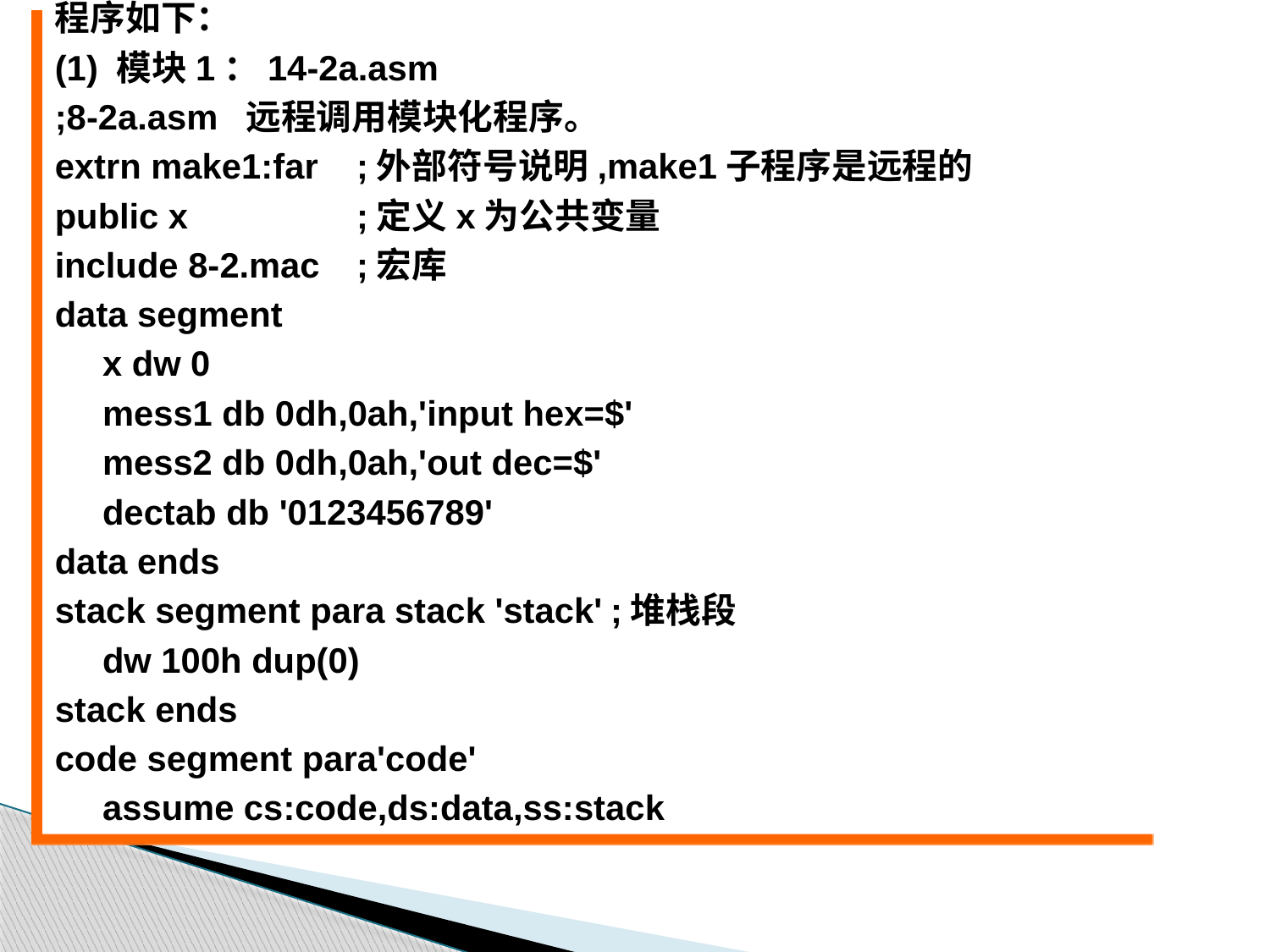

程序如下：
(1) 模块1：14-2a.asm
;8-2a.asm  远程调用模块化程序。
extrn make1:far	;外部符号说明,make1子程序是远程的
public x		;定义x为公共变量
include 8-2.mac	;宏库
data segment
	x dw 0
	mess1 db 0dh,0ah,'input hex=$'
	mess2 db 0dh,0ah,'out dec=$'
	dectab db '0123456789'
data ends
stack segment para stack 'stack'	;堆栈段
  	dw 100h dup(0)
stack ends
code segment para'code'
	assume cs:code,ds:data,ss:stack